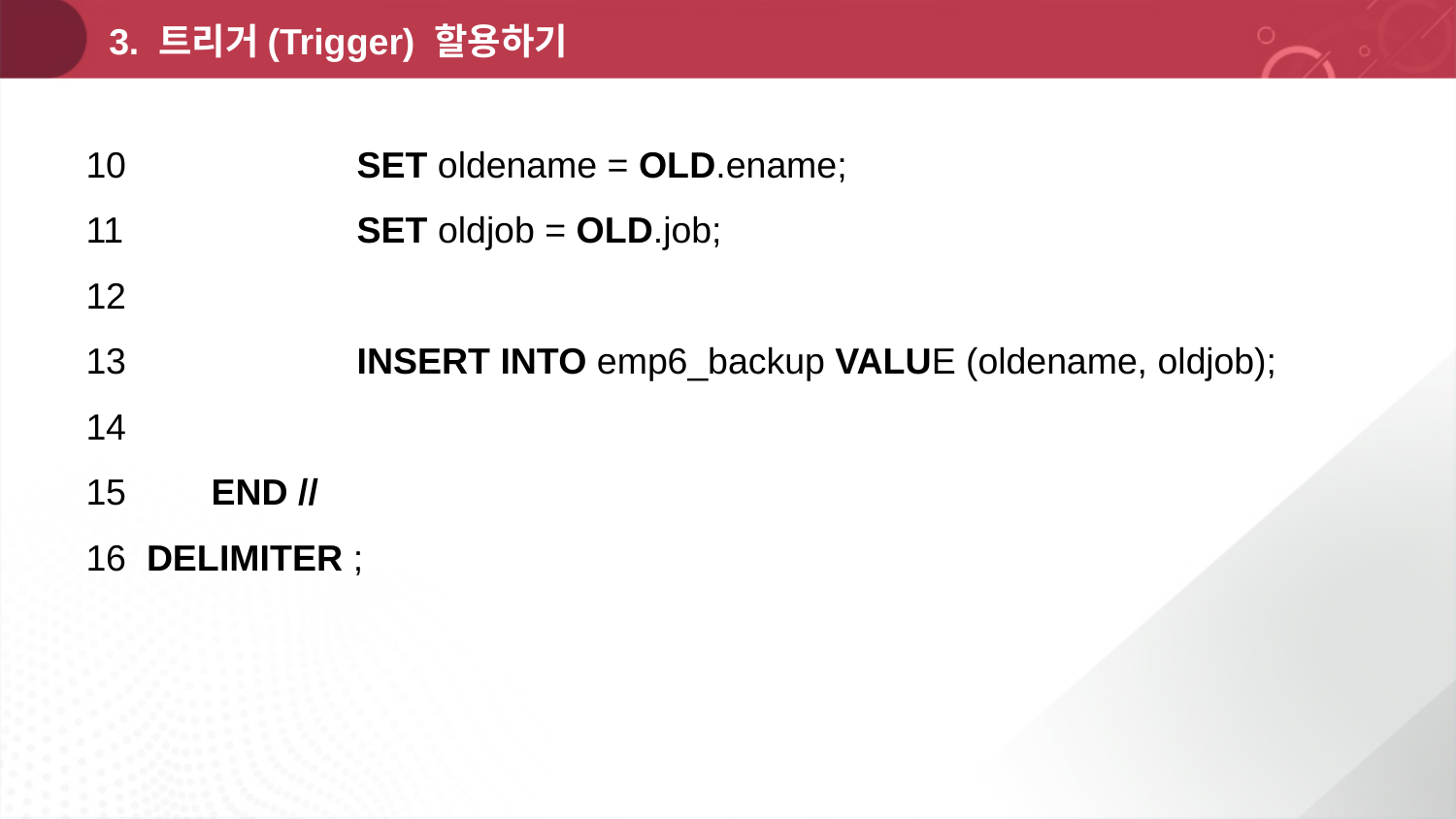

3. 트리거(Trigger) 할용하기
10		SET oldename = OLD.ename;
11		SET oldjob = OLD.job;
12
13		INSERT INTO emp6_backup VALUE (oldename, oldjob);
14
15 	END //
16  DELIMITER ;